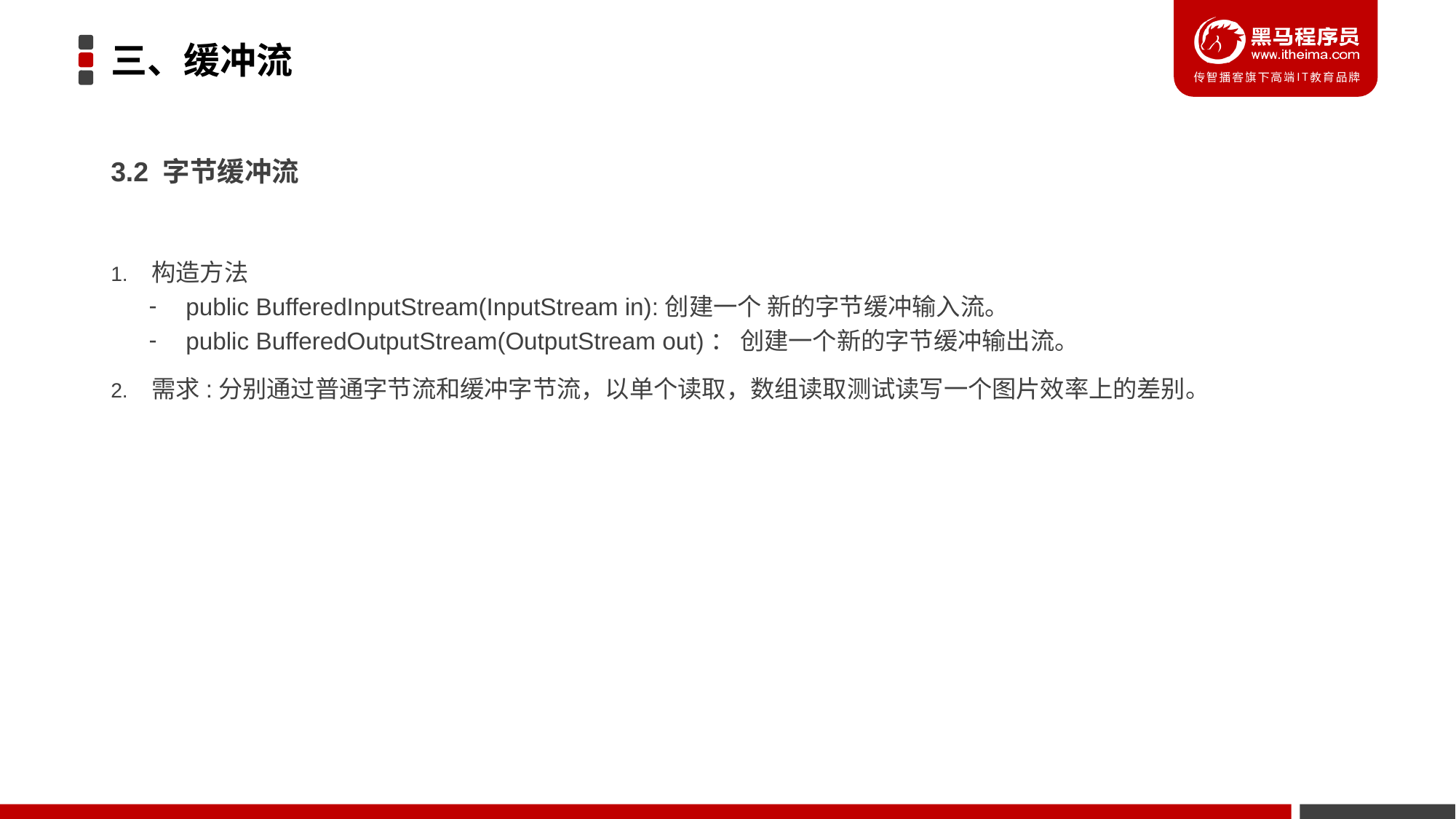

# 三、缓冲流
3.2 字节缓冲流
构造方法
public BufferedInputStream(InputStream in):创建一个 新的字节缓冲输入流。
public BufferedOutputStream(OutputStream out)： 创建一个新的字节缓冲输出流。
需求:分别通过普通字节流和缓冲字节流，以单个读取，数组读取测试读写一个图片效率上的差别。